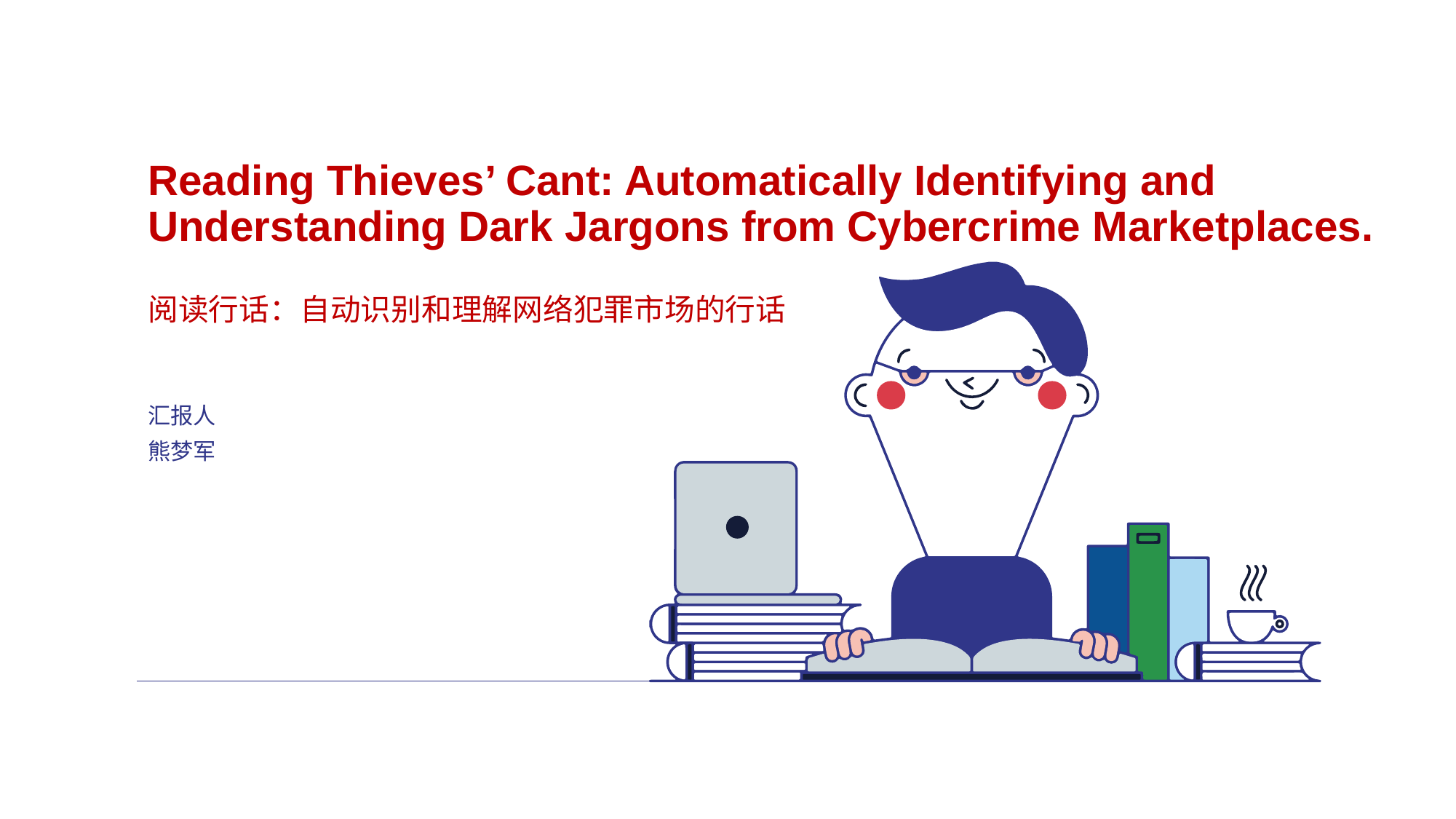

# Reading Thieves’ Cant: Automatically Identifying and Understanding Dark Jargons from Cybercrime Marketplaces.
阅读行话：自动识别和理解网络犯罪市场的行话
汇报人
熊梦军